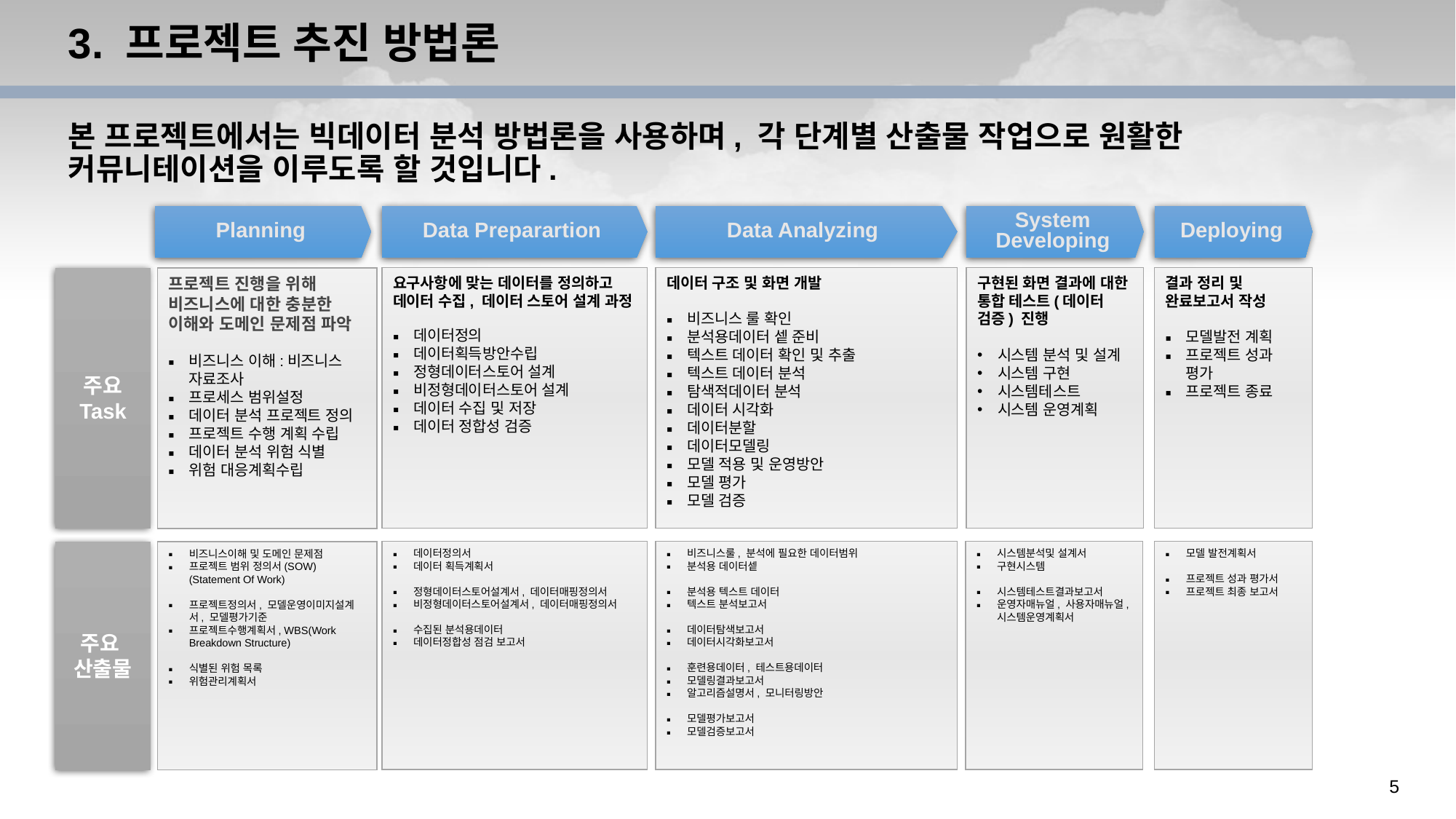

# 3. 프로젝트 추진 방법론
본 프로젝트에서는 빅데이터 분석 방법론을 사용하며, 각 단계별 산출물 작업으로 원활한 커뮤니테이션을 이루도록 할 것입니다.
Planning
Data Preparartion
Data Analyzing
System Developing
Deploying
요구사항에 맞는 데이터를 정의하고 데이터 수집, 데이터 스토어 설계 과정

데이터정의
데이터획득방안수립
정형데이터스토어 설계
비정형데이터스토어 설계
데이터 수집 및 저장
데이터 정합성 검증
데이터 구조 및 화면 개발

비즈니스 룰 확인
분석용데이터 셑 준비
텍스트 데이터 확인 및 추출
텍스트 데이터 분석
탐색적데이터 분석
데이터 시각화
데이터분할
데이터모델링
모델 적용 및 운영방안
모델 평가
모델 검증
결과 정리 및 완료보고서 작성

모델발전 계획
프로젝트 성과 평가
프로젝트 종료
구현된 화면 결과에 대한 통합 테스트(데이터 검증) 진행

시스템 분석 및 설계
시스템 구현
시스템테스트
시스템 운영계획

주요 Task
프로젝트 진행을 위해 비즈니스에 대한 충분한 이해와 도메인 문제점 파악

비즈니스 이해:비즈니스 자료조사
프로세스 범위설정
데이터 분석 프로젝트 정의
프로젝트 수행 계획 수립
데이터 분석 위험 식별
위험 대응계획수립
데이터정의서
데이터 획득계획서

정형데이터스토어설계서, 데이터매핑정의서
비정형데이터스토어설계서, 데이터매핑정의서

수집된 분석용데이터
데이터정합성 점검 보고서

비즈니스룰, 분석에 필요한 데이터범위
분석용 데이터셑

분석용 텍스트 데이터
텍스트 분석보고서

데이터탐색보고서
데이터시각화보고서

훈련용데이터, 테스트용데이터
모델링결과보고서
알고리즘설명서, 모니터링방안

모델평가보고서
모델검증보고서
시스템분석및 설계서
구현시스템

시스템테스트결과보고서
운영자매뉴얼, 사용자매뉴얼,시스템운영계획서
모델 발전계획서

프로젝트 성과 평가서
프로젝트 최종 보고서
주요
산출물
비즈니스이해 및 도메인 문제점
프로젝트 범위 정의서(SOW)(Statement Of Work)

프로젝트정의서, 모델운영이미지설계서, 모델평가기준
프로젝트수행계획서, WBS(Work Breakdown Structure)

식별된 위험 목록
위험관리계획서